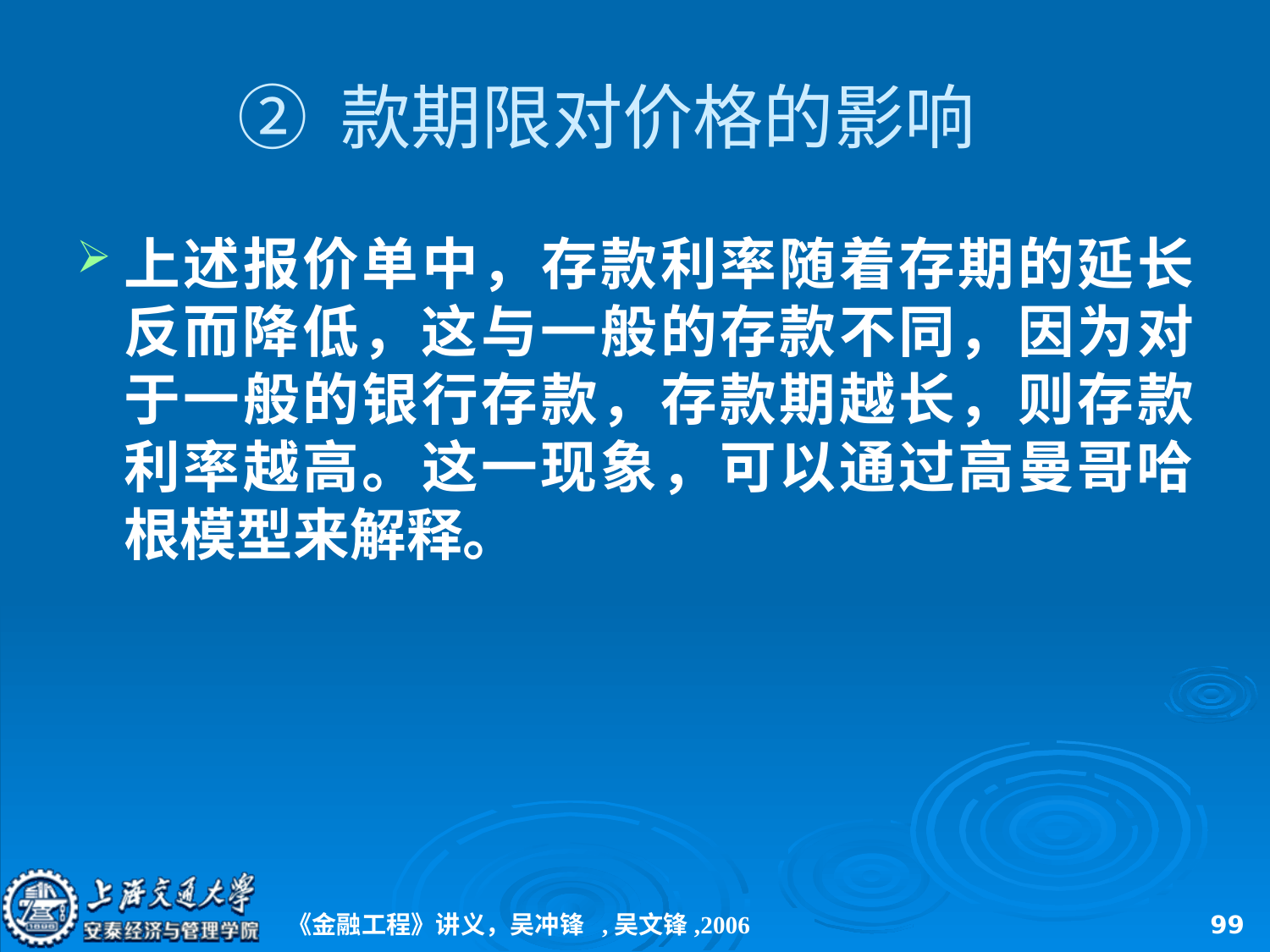

# ② 款期限对价格的影响
上述报价单中，存款利率随着存期的延长反而降低，这与一般的存款不同，因为对于一般的银行存款，存款期越长，则存款利率越高。这一现象，可以通过高曼哥哈根模型来解释。